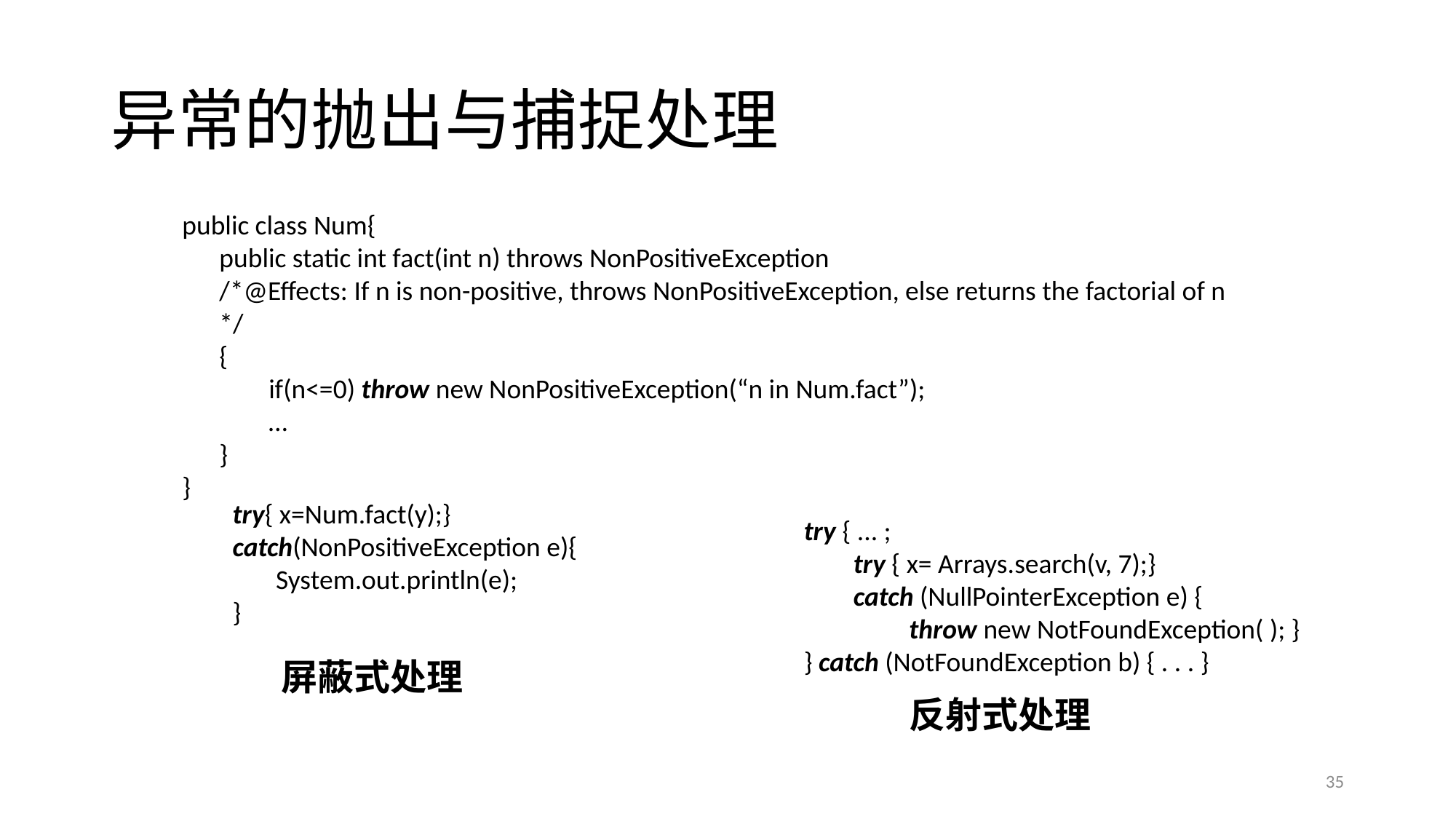

# 异常的抛出与捕捉处理
public class Num{
      public static int fact(int n) throws NonPositiveException
      /*@Effects: If n is non-positive, throws NonPositiveException, else returns the factorial of n
      */
      {
              if(n<=0) throw new NonPositiveException(“n in Num.fact”);
              …
      }
}
try{ x=Num.fact(y);}
catch(NonPositiveException e){
       System.out.println(e);
}
try { ... ;
        try { x= Arrays.search(v, 7);}
        catch (NullPointerException e) {
                 throw new NotFoundException( ); }
} catch (NotFoundException b) { . . . }
屏蔽式处理
反射式处理
35